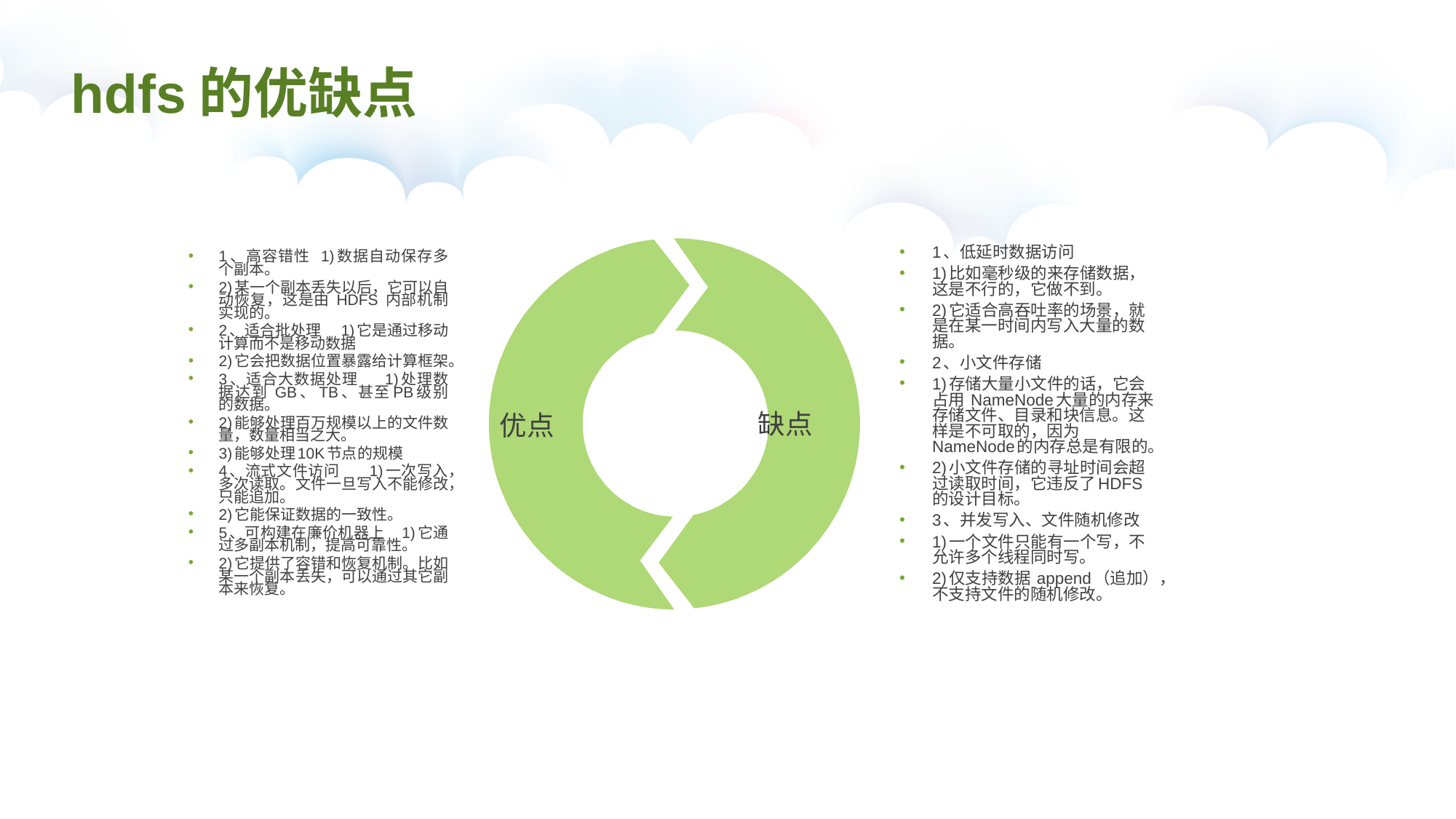

hdfs的优缺点
               缺点
1、高容错性  1)数据自动保存多个副本。
2)某一个副本丢失以后，它可以自动恢复，这是由 HDFS 内部机制实现的。
2、适合批处理     1)它是通过移动计算而不是移动数据
2)它会把数据位置暴露给计算框架。
3、适合大数据处理      1)处理数据达到 GB、TB、甚至PB级别的数据。
2)能够处理百万规模以上的文件数量，数量相当之大。
3)能够处理10K节点的规模
4、流式文件访问       1)一次写入，多次读取。文件一旦写入不能修改，只能追加。
2)它能保证数据的一致性。
5、可构建在廉价机器上    1)它通过多副本机制，提高可靠性。
2)它提供了容错和恢复机制。比如某一个副本丢失，可以通过其它副本来恢复。
优点
1、低延时数据访问
1)比如毫秒级的来存储数据，这是不行的，它做不到。
2)它适合高吞吐率的场景，就是在某一时间内写入大量的数据。
2、小文件存储
1)存储大量小文件的话，它会占用 NameNode大量的内存来存储文件、目录和块信息。这样是不可取的，因为NameNode的内存总是有限的。
2)小文件存储的寻址时间会超过读取时间，它违反了HDFS的设计目标。
3、并发写入、文件随机修改
1)一个文件只能有一个写，不允许多个线程同时写。
2)仅支持数据 append（追加），不支持文件的随机修改。